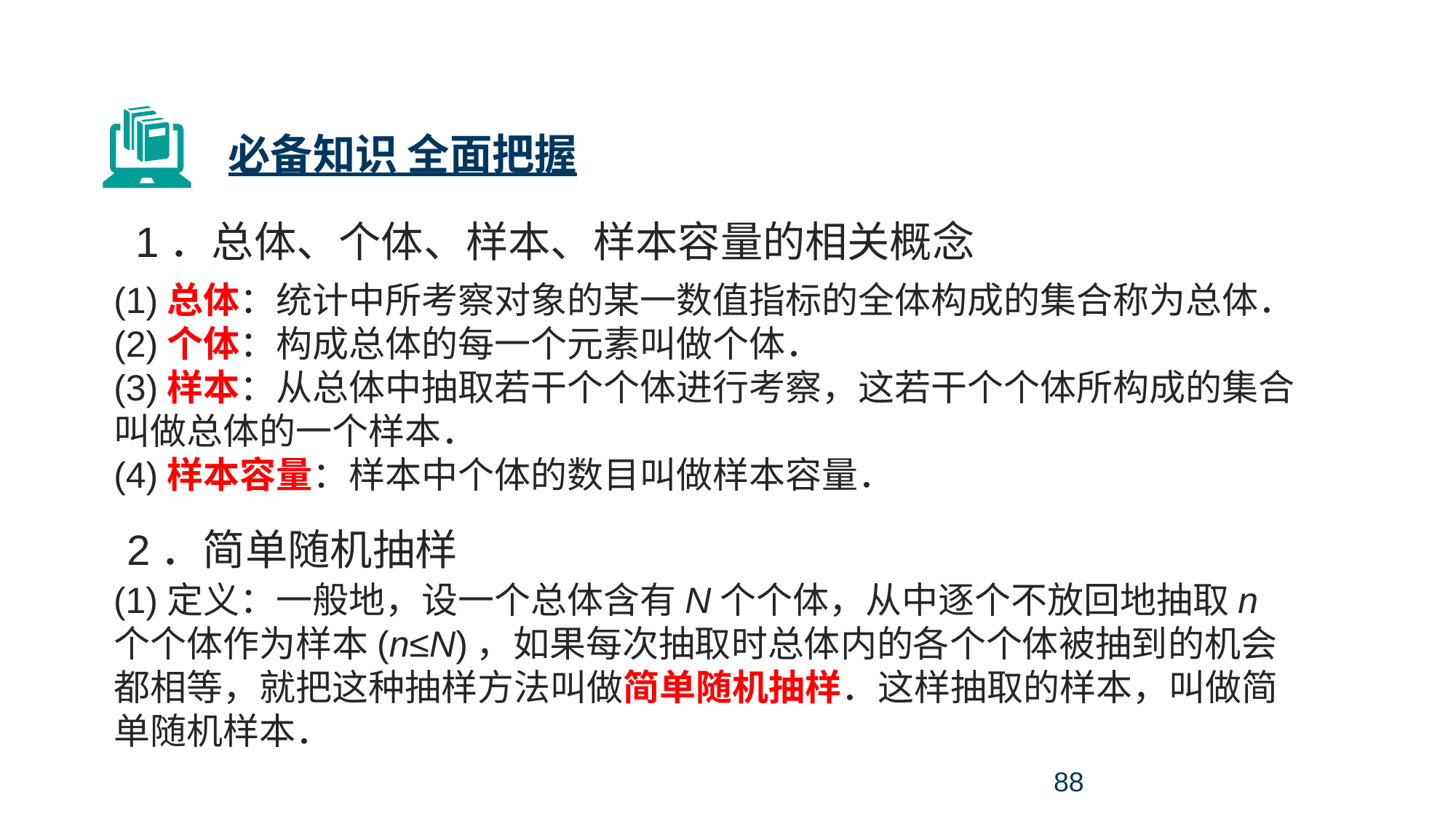

考点四  统计与统计案例

必备知识 全面把握
1．总体、个体、样本、样本容量的相关概念
(1)总体：统计中所考察对象的某一数值指标的全体构成的集合称为总体．
(2)个体：构成总体的每一个元素叫做个体．
(3)样本：从总体中抽取若干个个体进行考察，这若干个个体所构成的集合叫做总体的一个样本．
(4)样本容量：样本中个体的数目叫做样本容量．
2．简单随机抽样
(1)定义：一般地，设一个总体含有N个个体，从中逐个不放回地抽取n个个体作为样本(n≤N)，如果每次抽取时总体内的各个个体被抽到的机会都相等，就把这种抽样方法叫做简单随机抽样．这样抽取的样本，叫做简单随机样本．
88